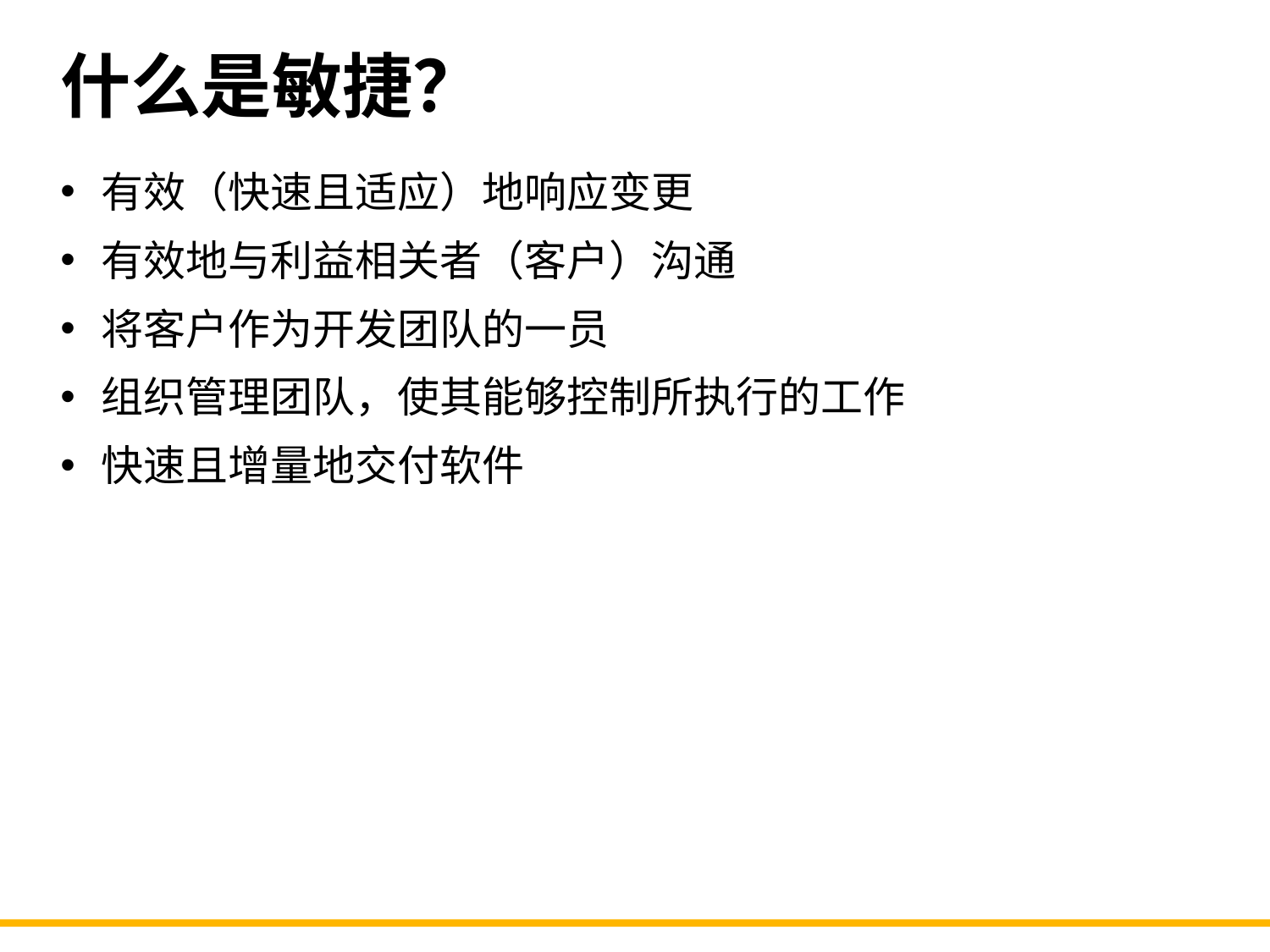

# 什么是敏捷？
有效（快速且适应）地响应变更
有效地与利益相关者（客户）沟通
将客户作为开发团队的一员
组织管理团队，使其能够控制所执行的工作
快速且增量地交付软件
2